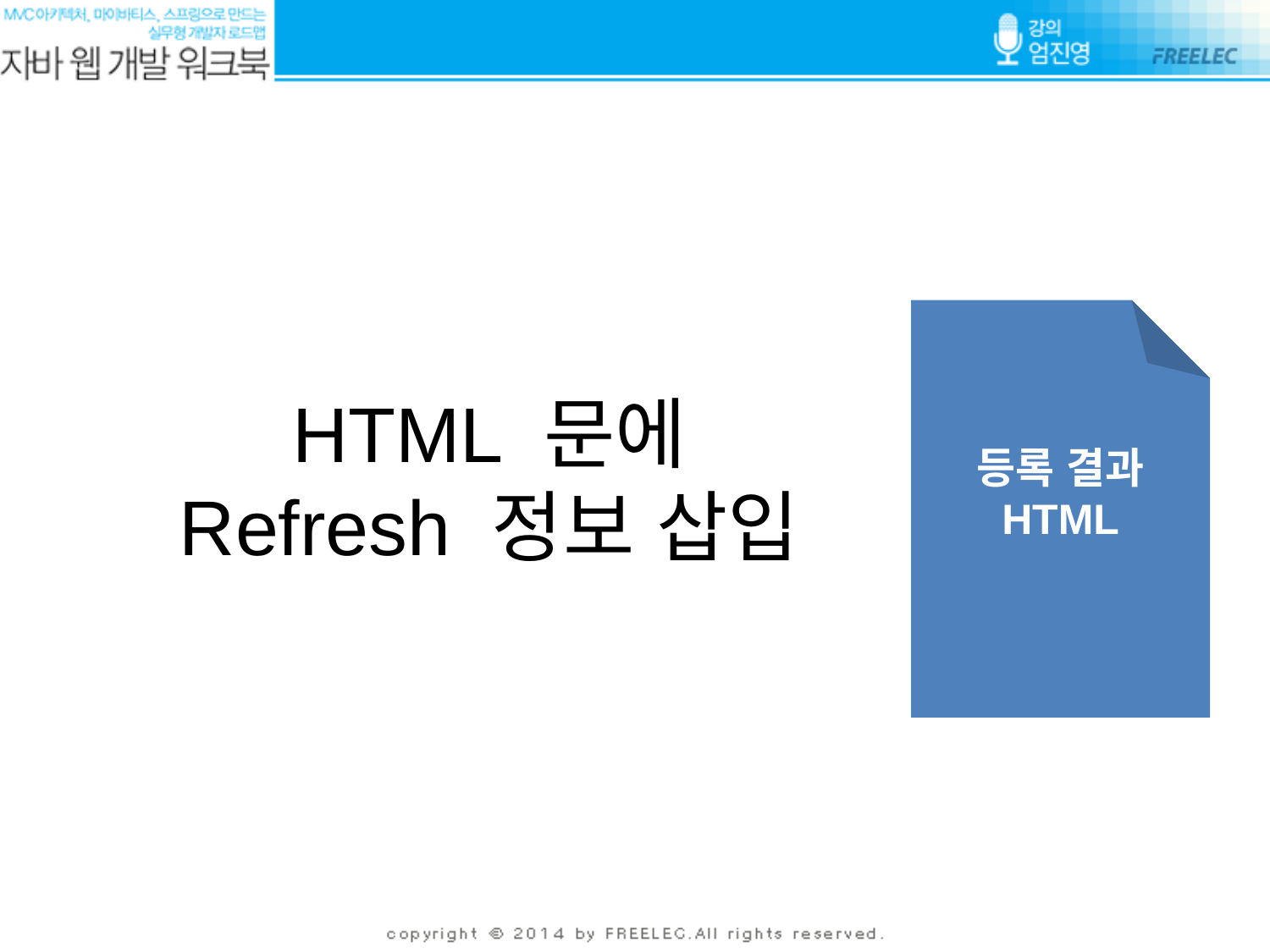

등록 결과
HTML
# HTML 문에 Refresh 정보 삽입